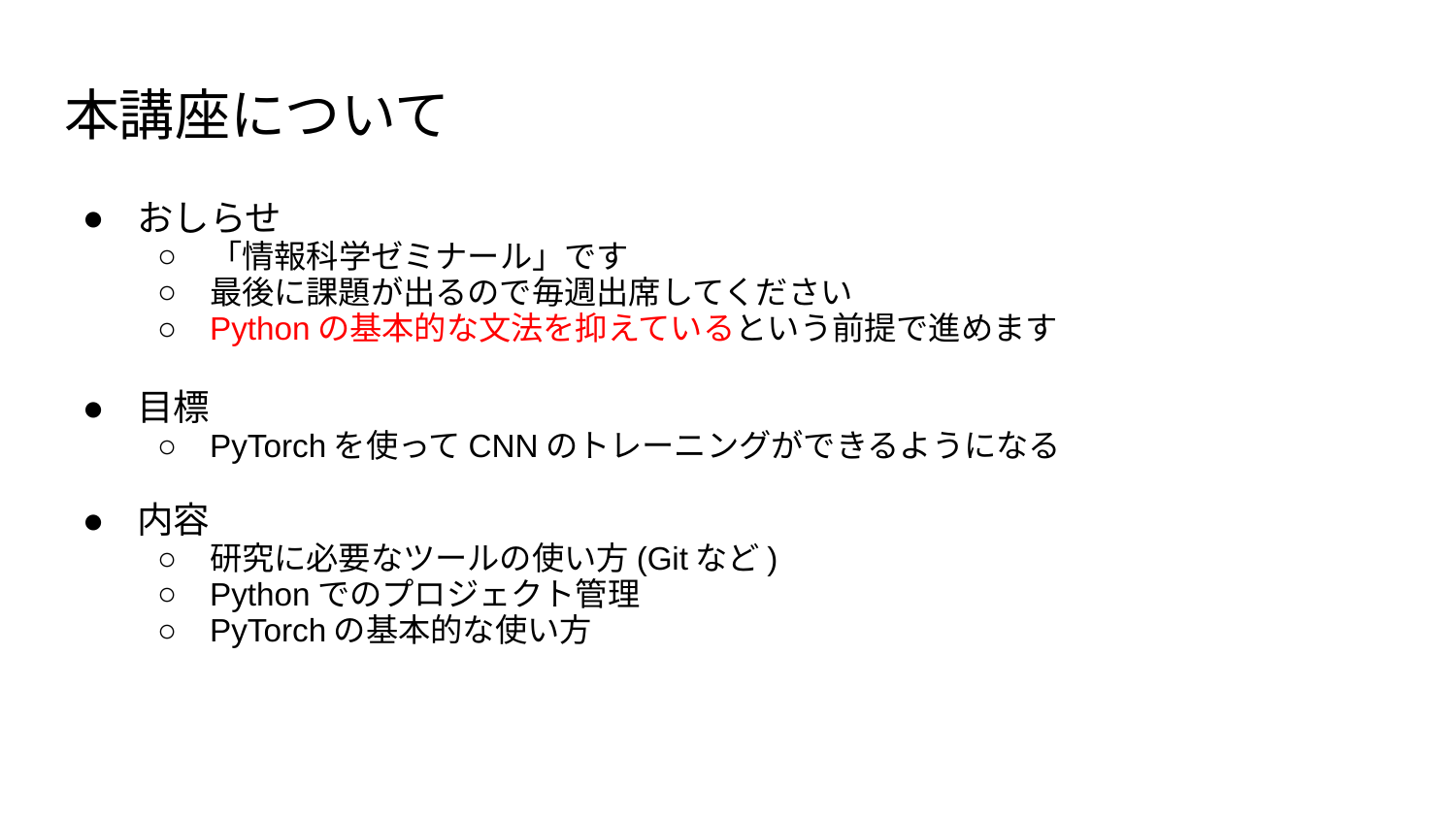

# 本講座について
おしらせ
「情報科学ゼミナール」です
最後に課題が出るので毎週出席してください
Pythonの基本的な文法を抑えているという前提で進めます

目標
PyTorchを使ってCNNのトレーニングができるようになる

内容
研究に必要なツールの使い方(Gitなど)
Pythonでのプロジェクト管理
PyTorchの基本的な使い方